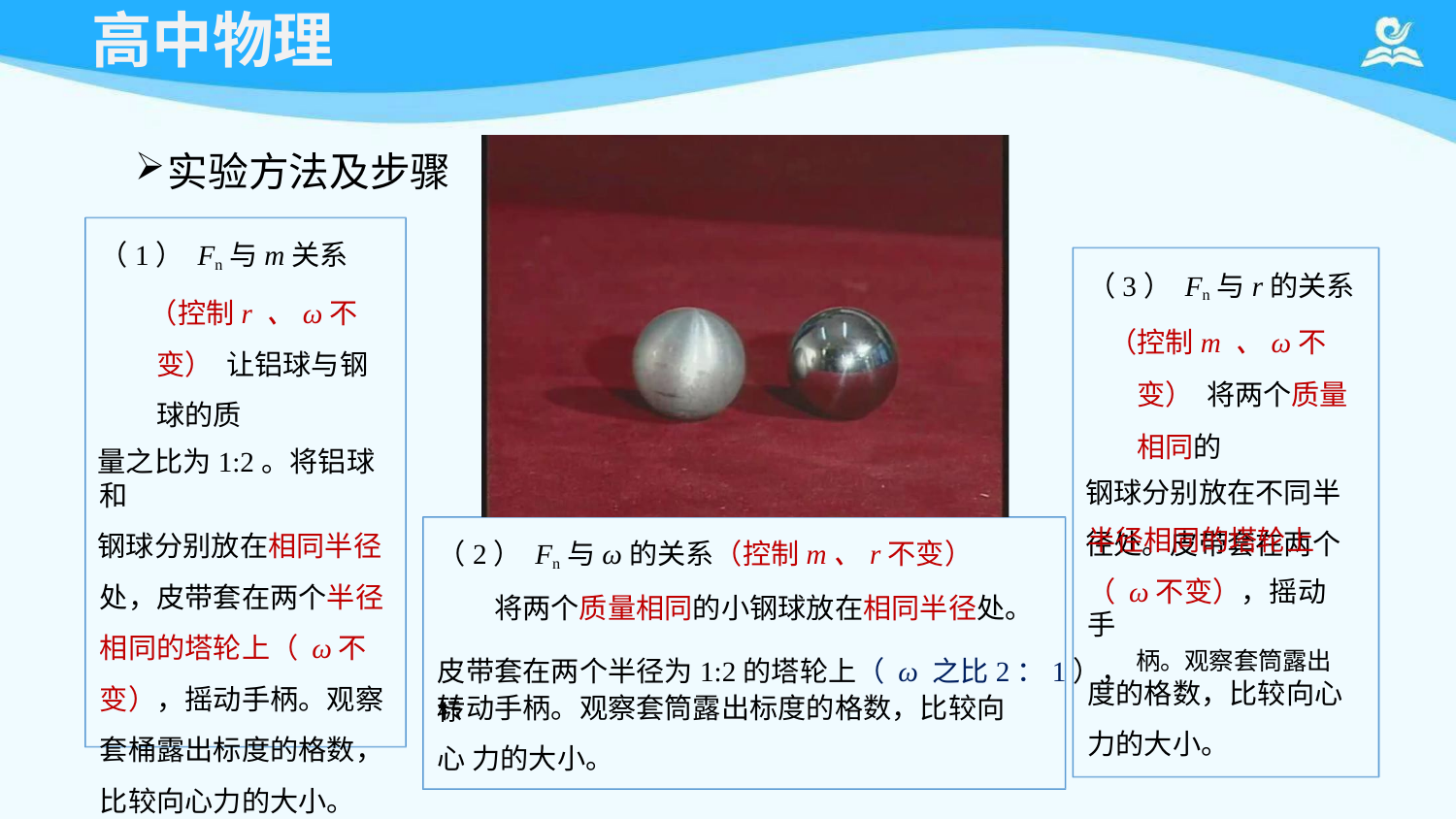

# 高中物理

实验方法及步骤

（1） Fn与m关系
（控制r 、ω不变）  让铝球与钢球的质
量之比为1:2。将铝球和
钢球分别放在相同半径 处，皮带套在两个半径 相同的塔轮上（ ω不 变），摇动手柄。观察 套桶露出标度的格数， 比较向心力的大小。

（3） Fn与r的关系
（控制m 、ω不变）  将两个质量相同的
钢球分别放在不同半
径处。皮带套在两个
半径相同的塔轮上
（ ω不变），摇动手
（2） Fn与ω的关系（控制m、r不变）
将两个质量相同的小钢球放在相同半径处。

皮带套在两个半径为1:2的塔轮上（ ω 之比2：1）， 柄。观察套筒露出标
度的格数，比较向心 力的大小。
转动手柄。观察套筒露出标度的格数，比较向心 力的大小。